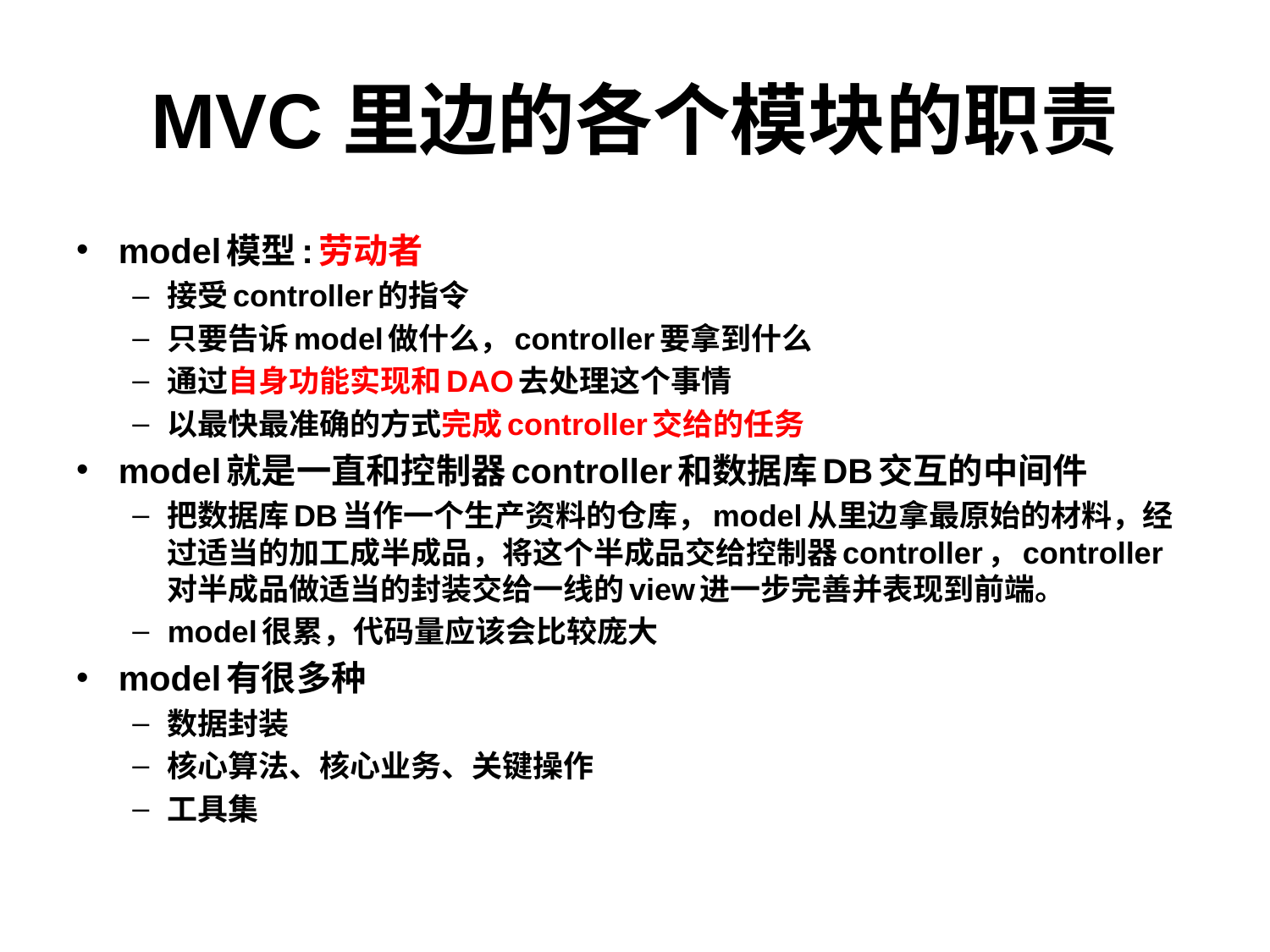

# MVC里边的各个模块的职责
model模型:劳动者
接受controller的指令
只要告诉model做什么，controller要拿到什么
通过自身功能实现和DAO去处理这个事情
以最快最准确的方式完成controller交给的任务
model就是一直和控制器controller和数据库DB交互的中间件
把数据库DB当作一个生产资料的仓库，model从里边拿最原始的材料，经过适当的加工成半成品，将这个半成品交给控制器controller，controller对半成品做适当的封装交给一线的view进一步完善并表现到前端。
model很累，代码量应该会比较庞大
model有很多种
数据封装
核心算法、核心业务、关键操作
工具集